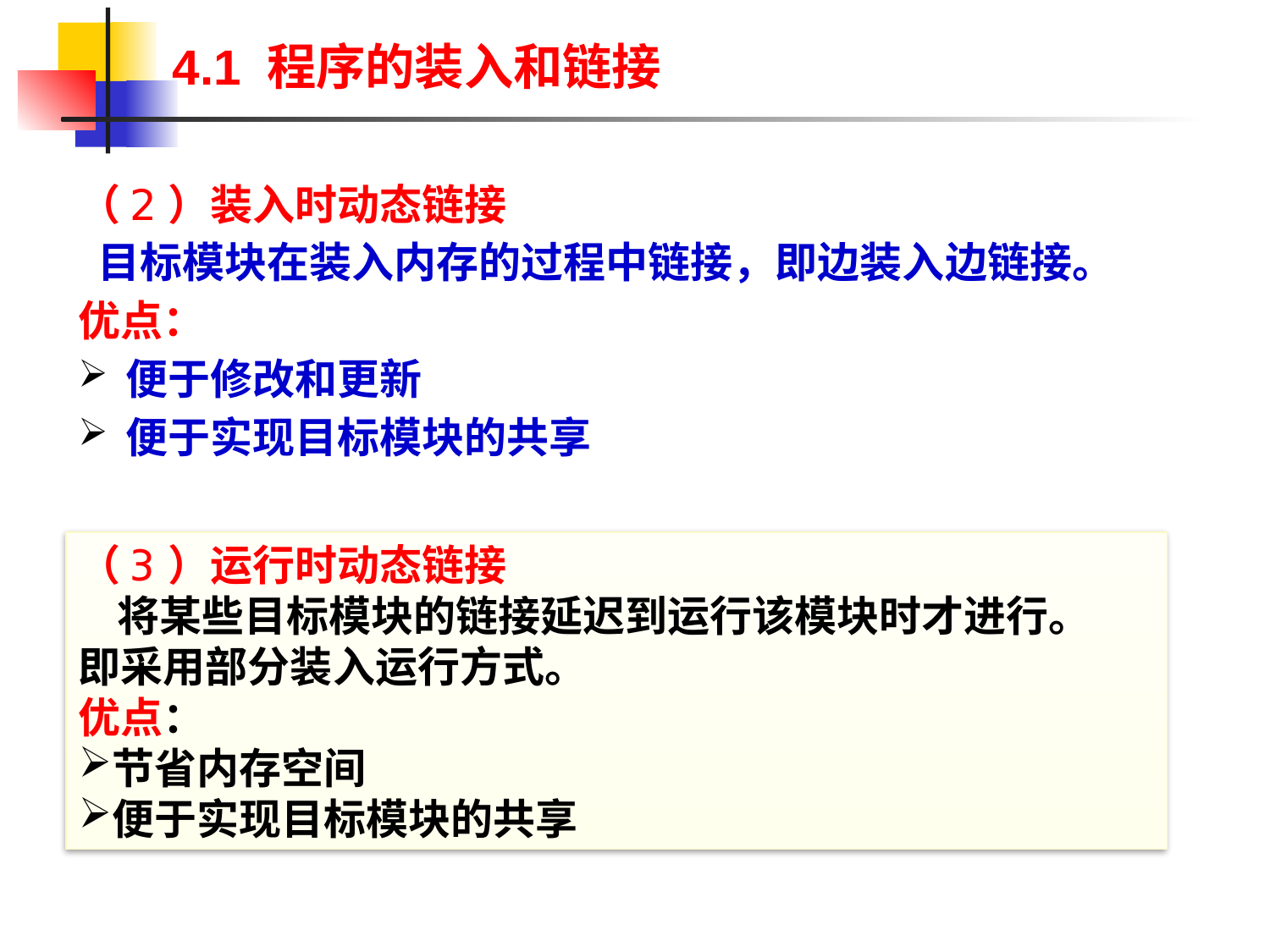

4.1 程序的装入和链接
（2）装入时动态链接
 目标模块在装入内存的过程中链接，即边装入边链接。
优点：
便于修改和更新
便于实现目标模块的共享
（3）运行时动态链接
   将某些目标模块的链接延迟到运行该模块时才进行。
即采用部分装入运行方式。
优点：
节省内存空间
便于实现目标模块的共享